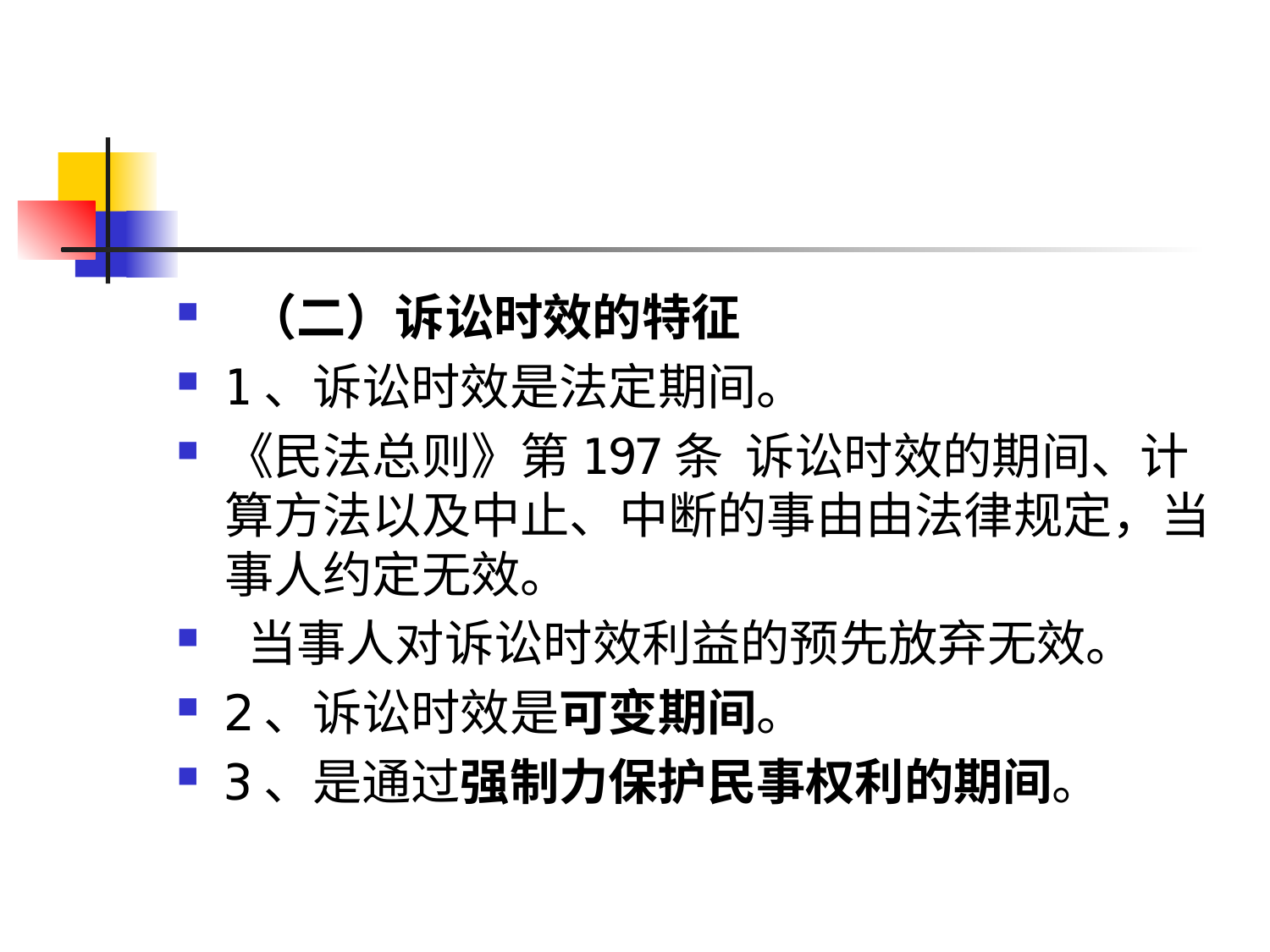

#
 （二）诉讼时效的特征
1、诉讼时效是法定期间。
《民法总则》第197条  诉讼时效的期间、计算方法以及中止、中断的事由由法律规定，当事人约定无效。
 当事人对诉讼时效利益的预先放弃无效。
2、诉讼时效是可变期间。
3、是通过强制力保护民事权利的期间。